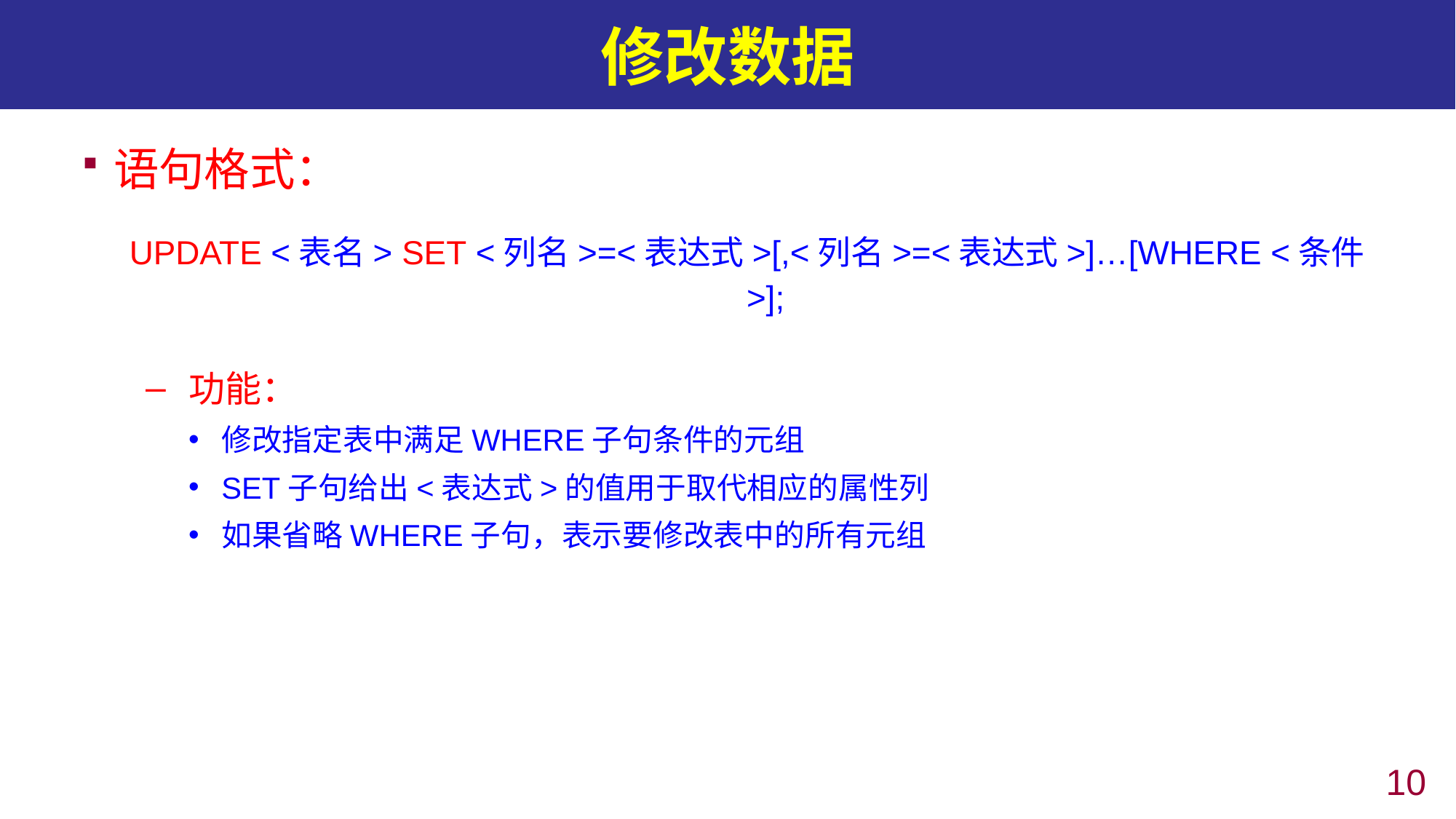

# 修改数据
语句格式：

     UPDATE <表名> SET <列名>=<表达式>[,<列名>=<表达式>]…[WHERE <条件>];

功能：
修改指定表中满足WHERE子句条件的元组
SET子句给出<表达式>的值用于取代相应的属性列
如果省略WHERE子句，表示要修改表中的所有元组

10